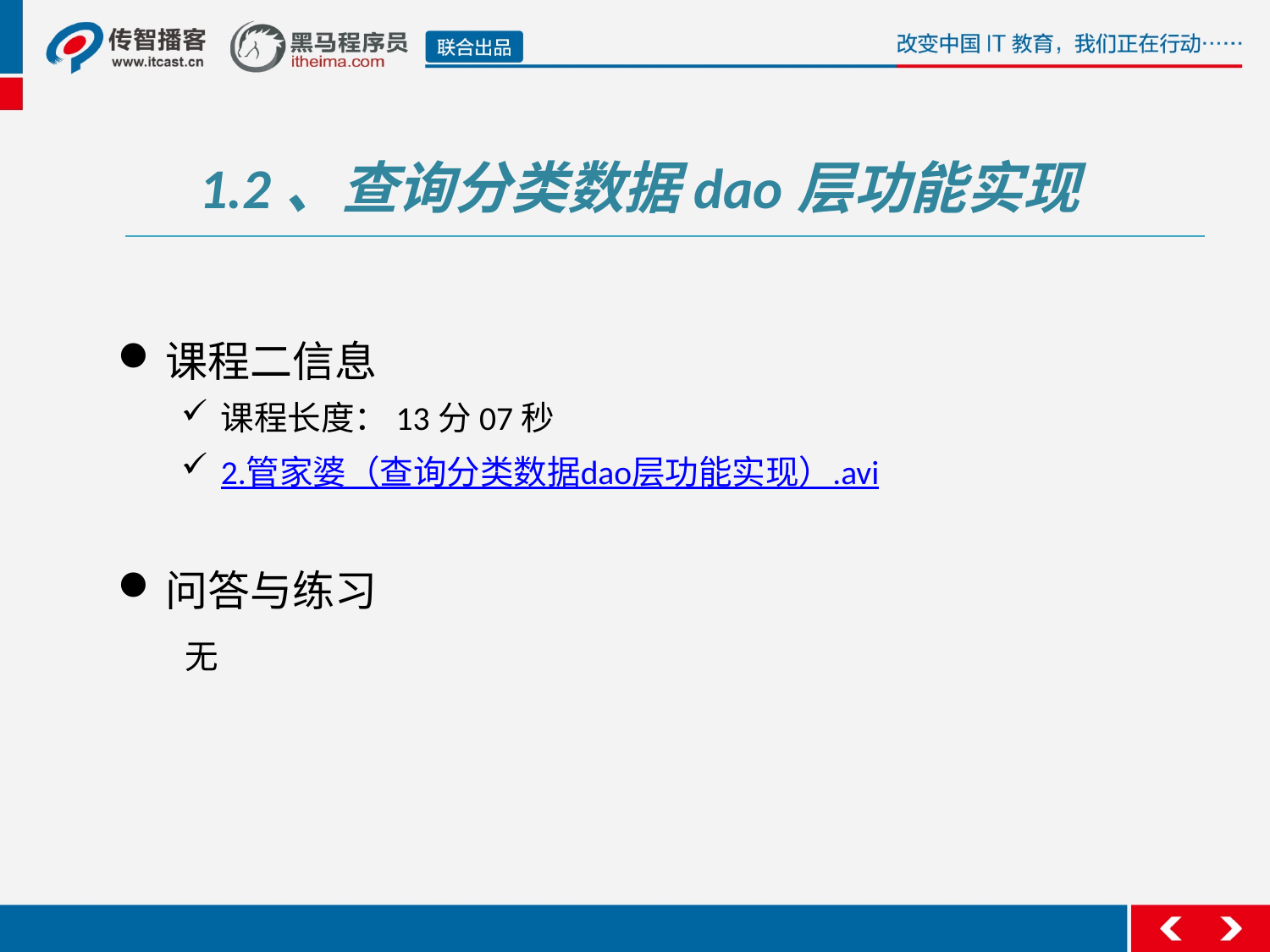

1.2、查询分类数据dao层功能实现

课程二信息
课程长度：13分07秒
2.管家婆（查询分类数据dao层功能实现）.avi

问答与练习
      无